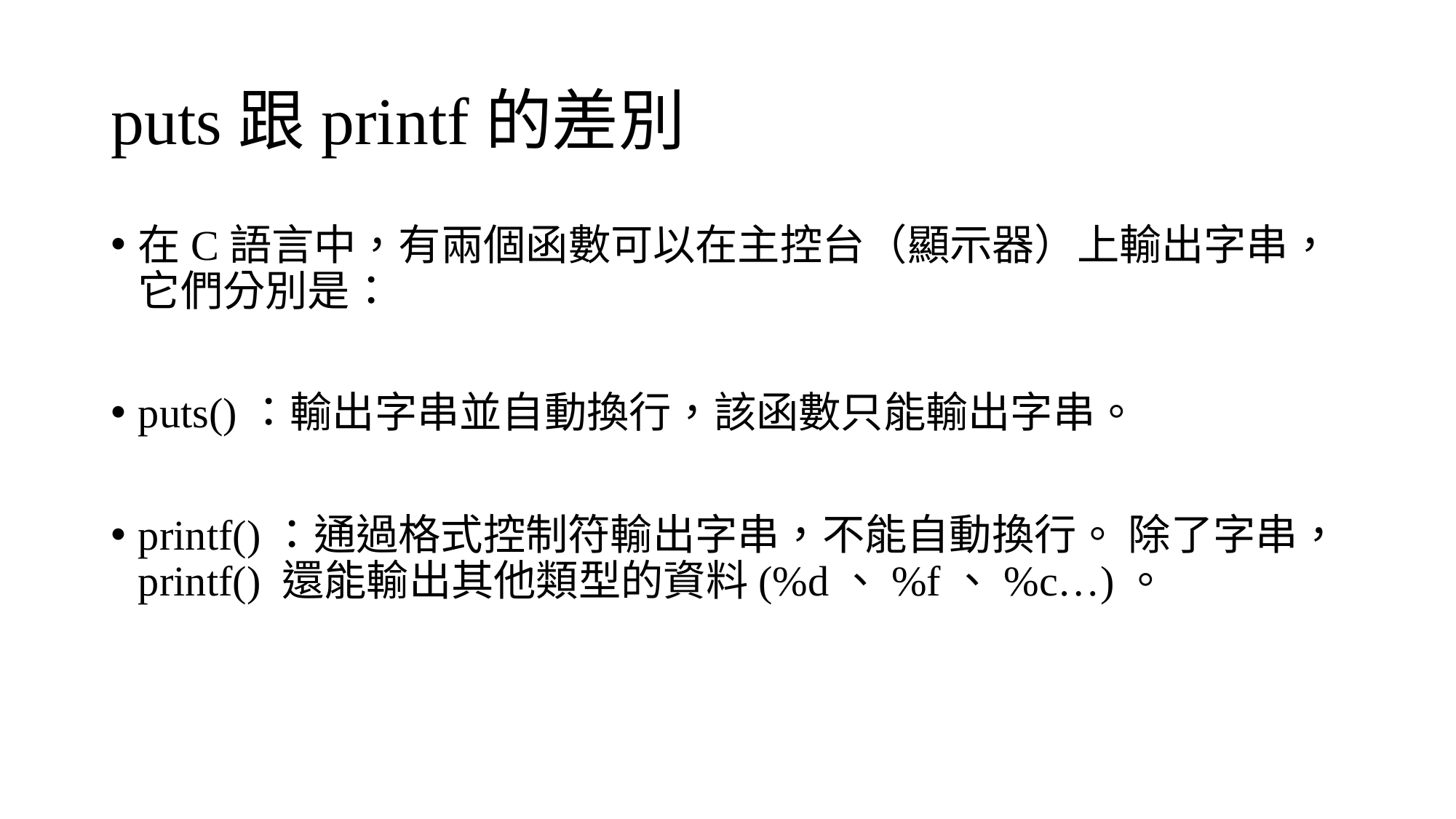

# puts跟printf的差別
在C語言中，有兩個函數可以在主控台（顯示器）上輸出字串，它們分別是：

puts()：輸出字串並自動換行，該函數只能輸出字串。

printf()：通過格式控制符輸出字串，不能自動換行。 除了字串，printf() 還能輸出其他類型的資料(%d、%f、%c…)。